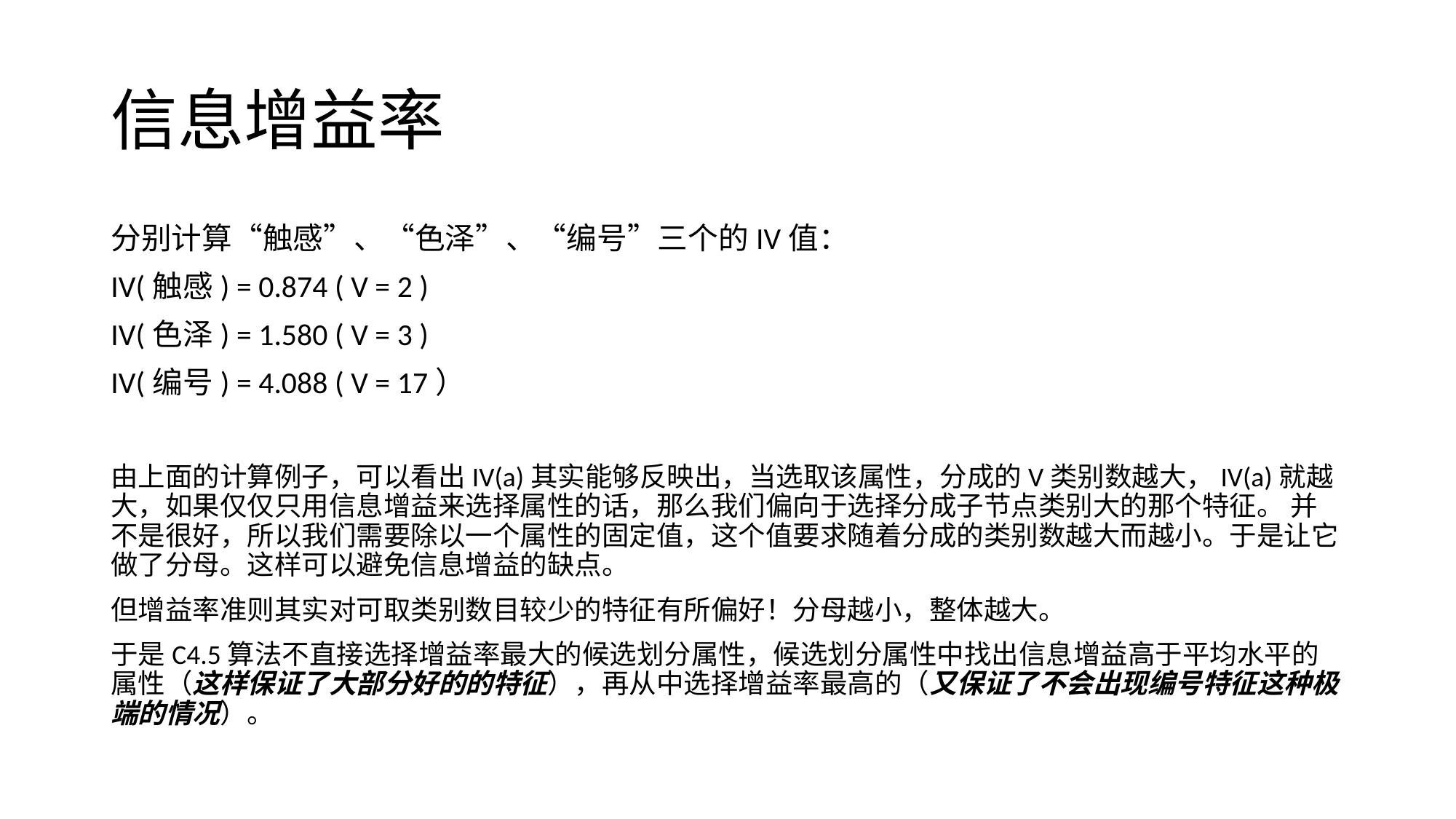

# 信息增益率
分别计算“触感”、“色泽”、“编号”三个的IV值：
IV(触感) = 0.874 ( V = 2 )
IV(色泽) = 1.580 ( V = 3 )
IV(编号) = 4.088 ( V = 17）

由上面的计算例子，可以看出IV(a)其实能够反映出，当选取该属性，分成的V类别数越大，IV(a)就越大，如果仅仅只用信息增益来选择属性的话，那么我们偏向于选择分成子节点类别大的那个特征。 并不是很好，所以我们需要除以一个属性的固定值，这个值要求随着分成的类别数越大而越小。于是让它做了分母。这样可以避免信息增益的缺点。
但增益率准则其实对可取类别数目较少的特征有所偏好！分母越小，整体越大。
于是C4.5算法不直接选择增益率最大的候选划分属性，候选划分属性中找出信息增益高于平均水平的属性（这样保证了大部分好的的特征），再从中选择增益率最高的（又保证了不会出现编号特征这种极端的情况）。